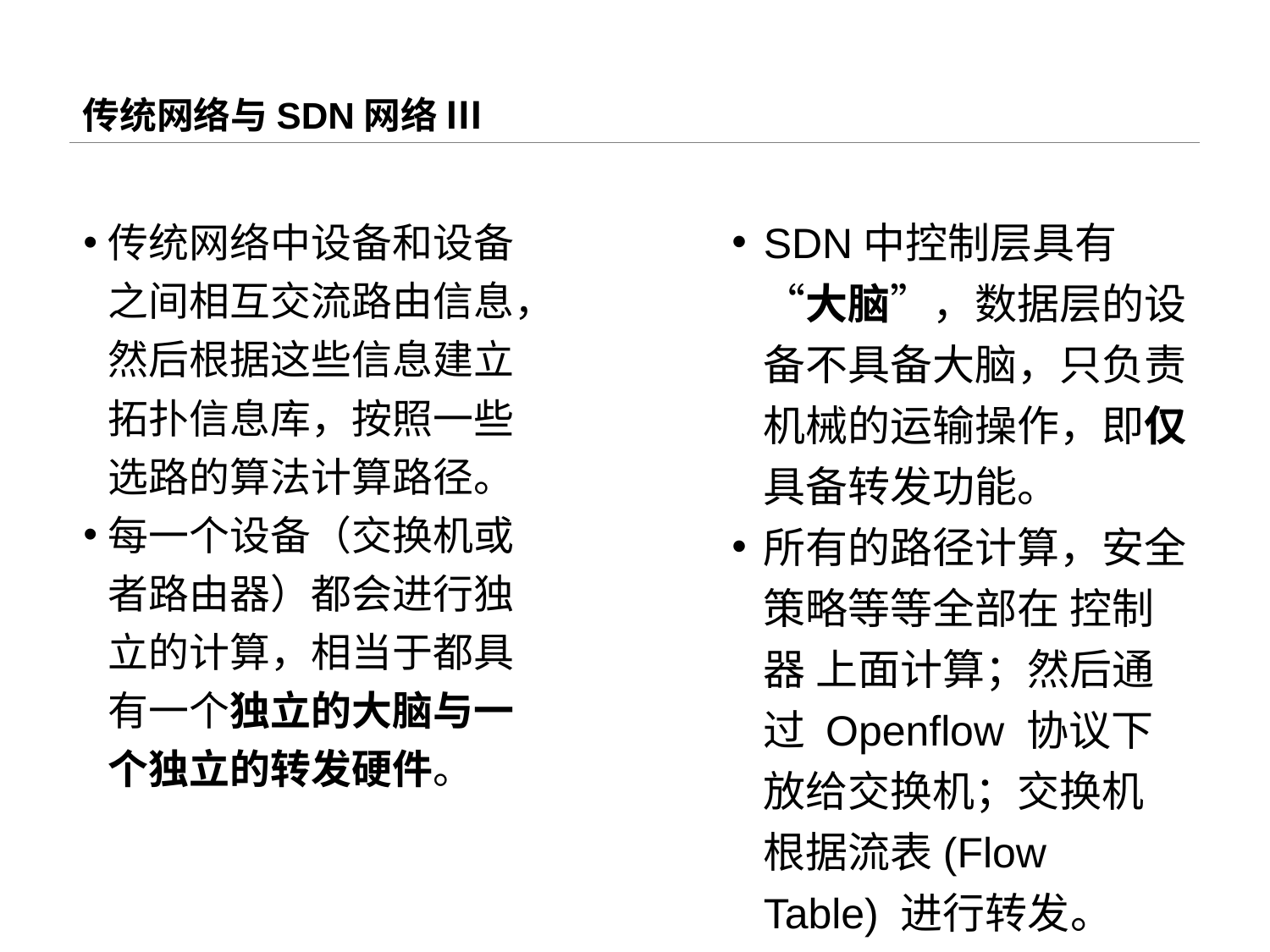

# 传统网络与SDN网络 Ⅲ
SDN中控制层具有“大脑”，数据层的设备不具备大脑，只负责机械的运输操作，即仅具备转发功能。
所有的路径计算，安全策略等等全部在 控制器 上面计算；然后通过 Openflow 协议下放给交换机；交换机 根据流表(Flow Table) 进行转发。
传统网络中设备和设备之间相互交流路由信息，然后根据这些信息建立拓扑信息库，按照一些选路的算法计算路径。
每一个设备（交换机或者路由器）都会进行独立的计算，相当于都具有一个独立的大脑与一个独立的转发硬件。